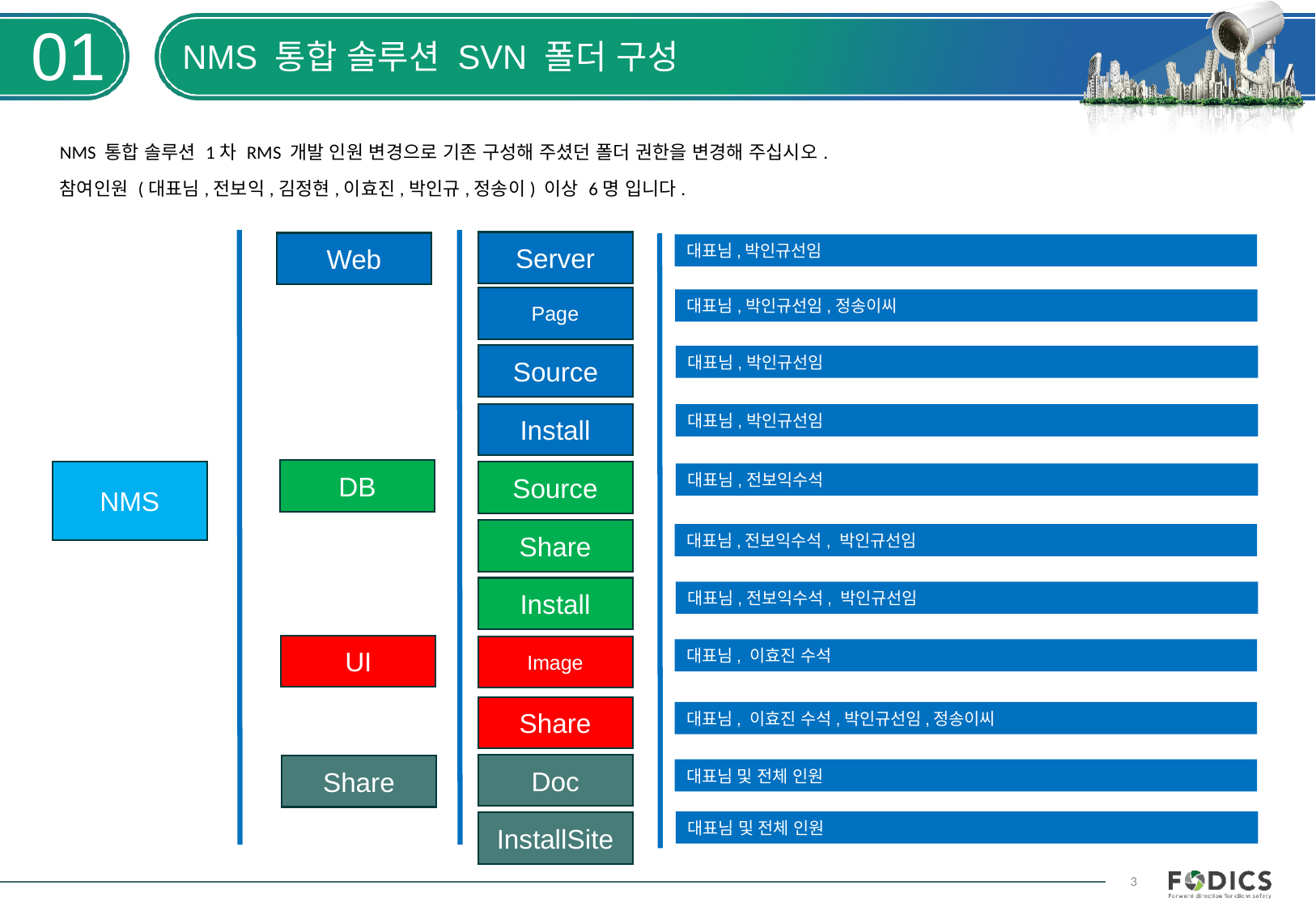

01
# NMS 통합 솔루션 SVN 폴더 구성
NMS 통합 솔루션 1차 RMS 개발 인원 변경으로 기존 구성해 주셨던 폴더 권한을 변경해 주십시오.
참여인원 (대표님,전보익,김정현,이효진,박인규,정송이) 이상 6명 입니다.

Server
Web
대표님,박인규선임
Page
대표님,박인규선임,정송이씨
Source
대표님,박인규선임
Install
대표님,박인규선임
DB
NMS
Source
대표님,전보익수석
Share
대표님,전보익수석, 박인규선임
Install
대표님,전보익수석, 박인규선임
UI
Image
대표님, 이효진 수석
Share
대표님, 이효진 수석,박인규선임,정송이씨
Doc
Share
대표님 및 전체 인원
대표님 및 전체 인원
InstallSite
3